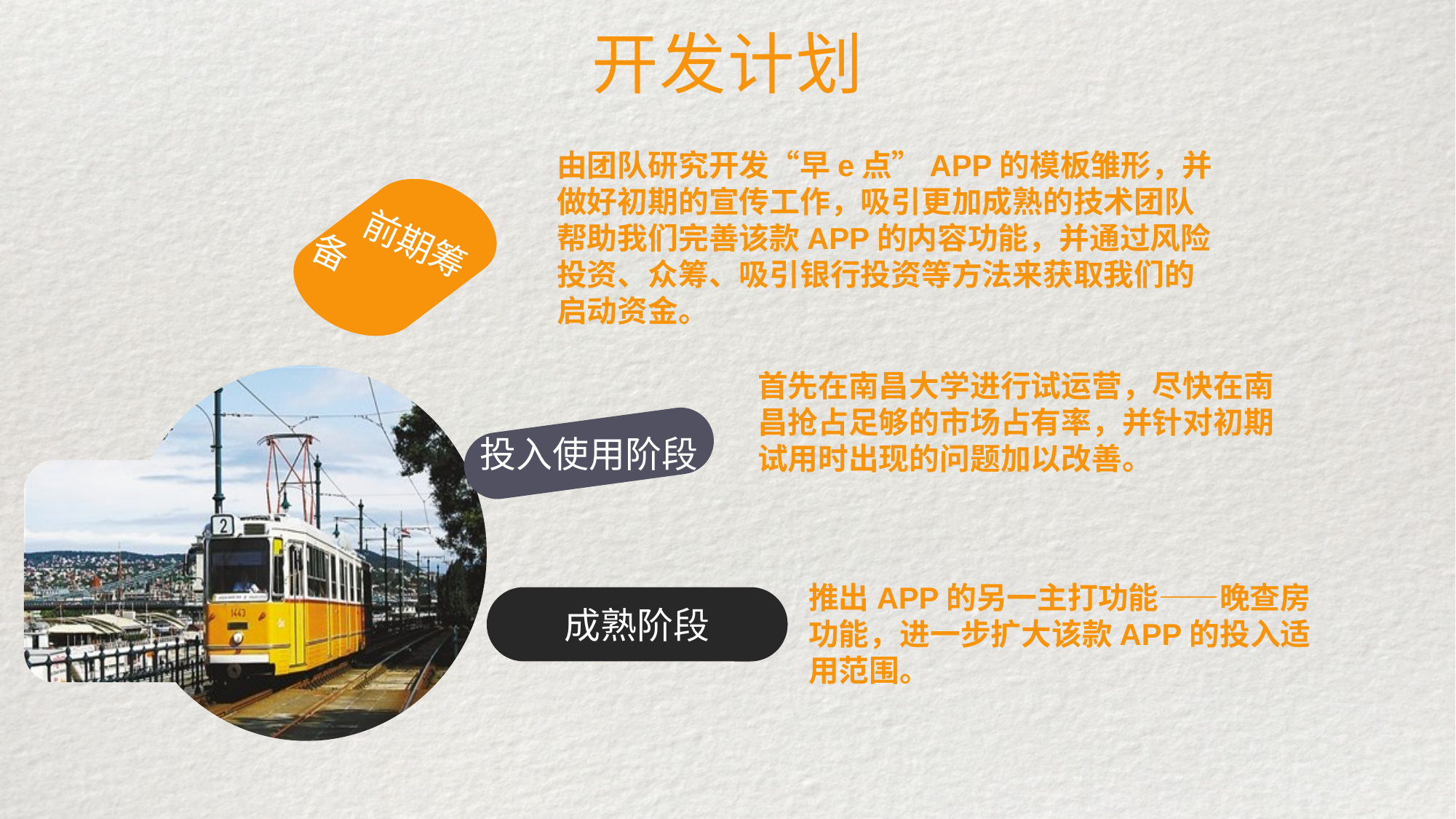

开发计划
由团队研究开发“早e点”APP的模板雏形，并做好初期的宣传工作，吸引更加成熟的技术团队帮助我们完善该款APP的内容功能，并通过风险投资、众筹、吸引银行投资等方法来获取我们的启动资金。
前期筹备
首先在南昌大学进行试运营，尽快在南昌抢占足够的市场占有率，并针对初期试用时出现的问题加以改善。

投入使用阶段
推出APP的另一主打功能——晚查房功能，进一步扩大该款APP的投入适用范围。
成熟阶段